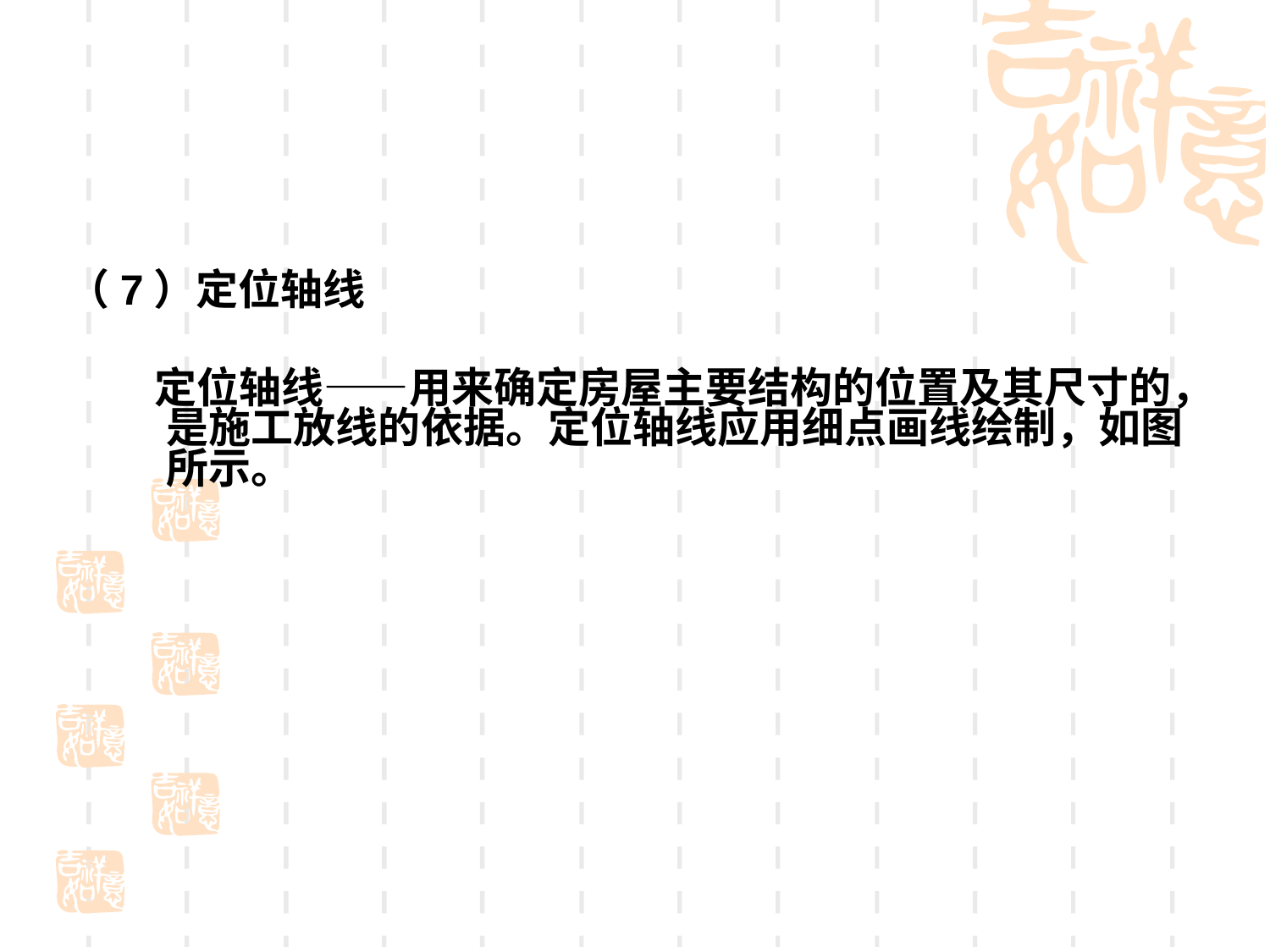

（7）定位轴线

定位轴线——用来确定房屋主要结构的位置及其尺寸的，是施工放线的依据。定位轴线应用细点画线绘制，如图所示。